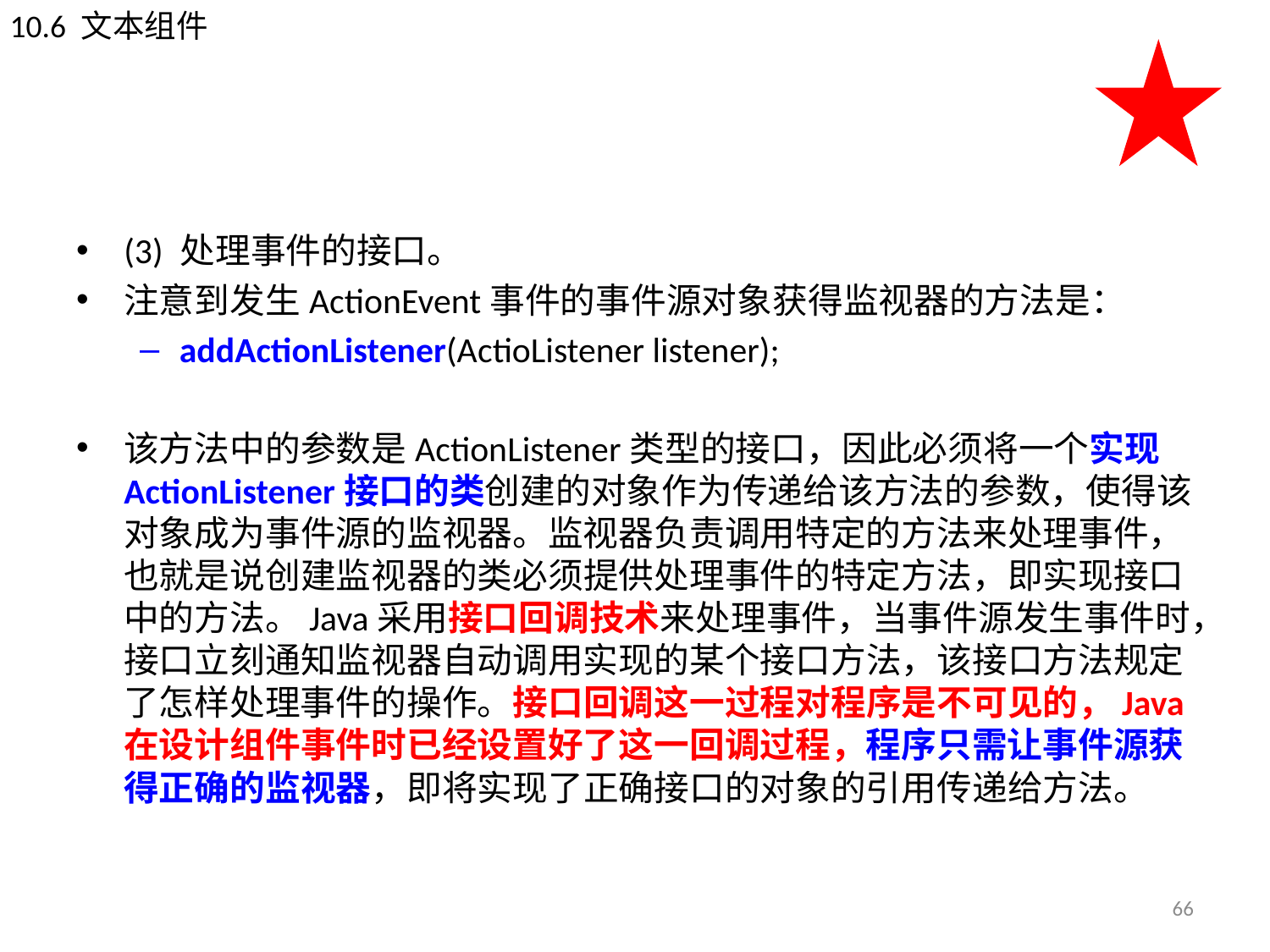

10.6 文本组件
#

(3) 处理事件的接口。
注意到发生ActionEvent事件的事件源对象获得监视器的方法是：
addActionListener(ActioListener listener);

该方法中的参数是ActionListener类型的接口，因此必须将一个实现ActionListener接口的类创建的对象作为传递给该方法的参数，使得该对象成为事件源的监视器。监视器负责调用特定的方法来处理事件，也就是说创建监视器的类必须提供处理事件的特定方法，即实现接口中的方法。Java采用接口回调技术来处理事件，当事件源发生事件时，接口立刻通知监视器自动调用实现的某个接口方法，该接口方法规定了怎样处理事件的操作。接口回调这一过程对程序是不可见的，Java在设计组件事件时已经设置好了这一回调过程，程序只需让事件源获得正确的监视器，即将实现了正确接口的对象的引用传递给方法。
66